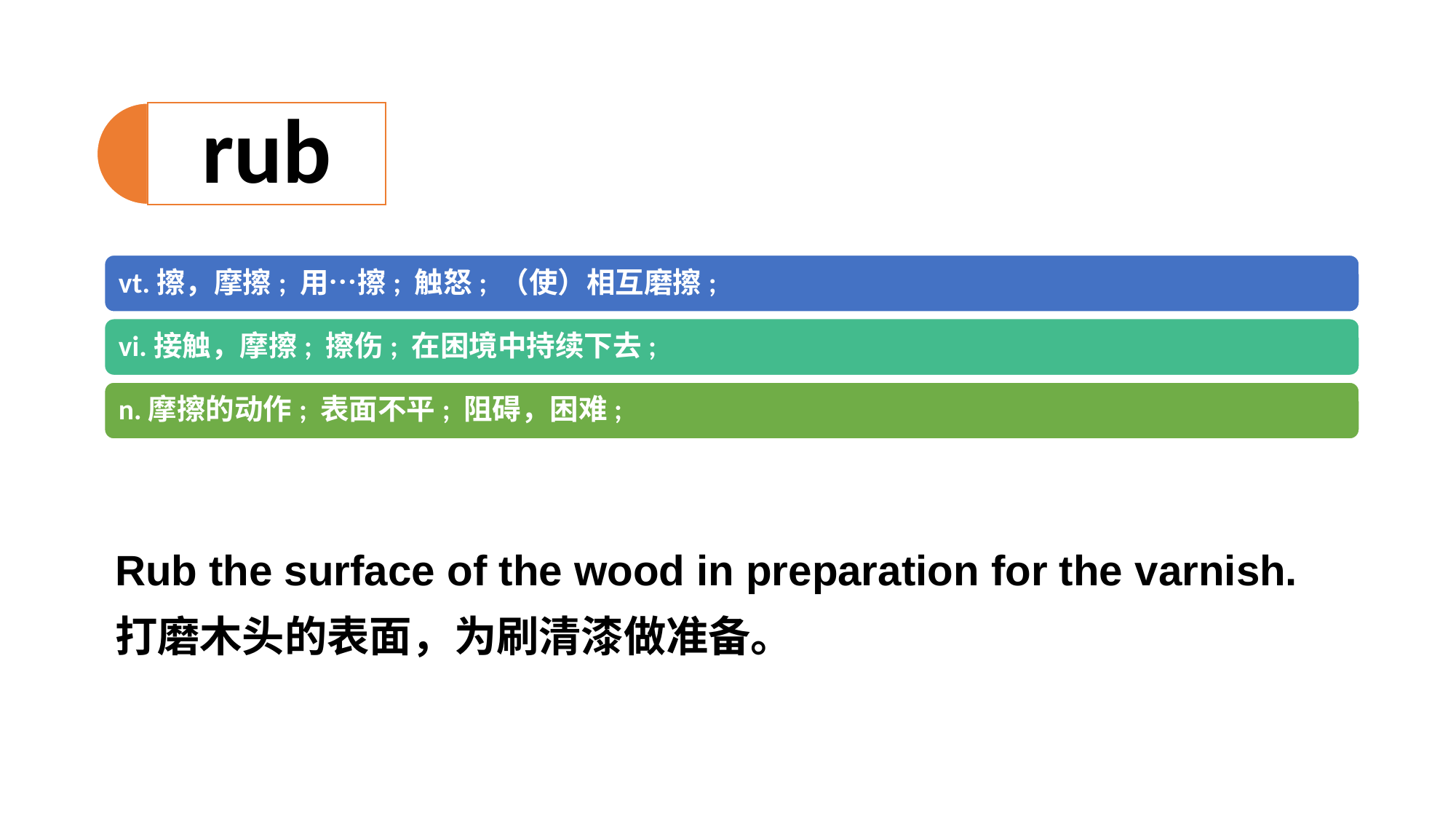

rub
vt.擦，摩擦; 用…擦; 触怒; （使）相互磨擦;
vi.接触，摩擦; 擦伤; 在困境中持续下去;
n.摩擦的动作; 表面不平; 阻碍，困难;
Rub the surface of the wood in preparation for the varnish.
打磨木头的表面，为刷清漆做准备。